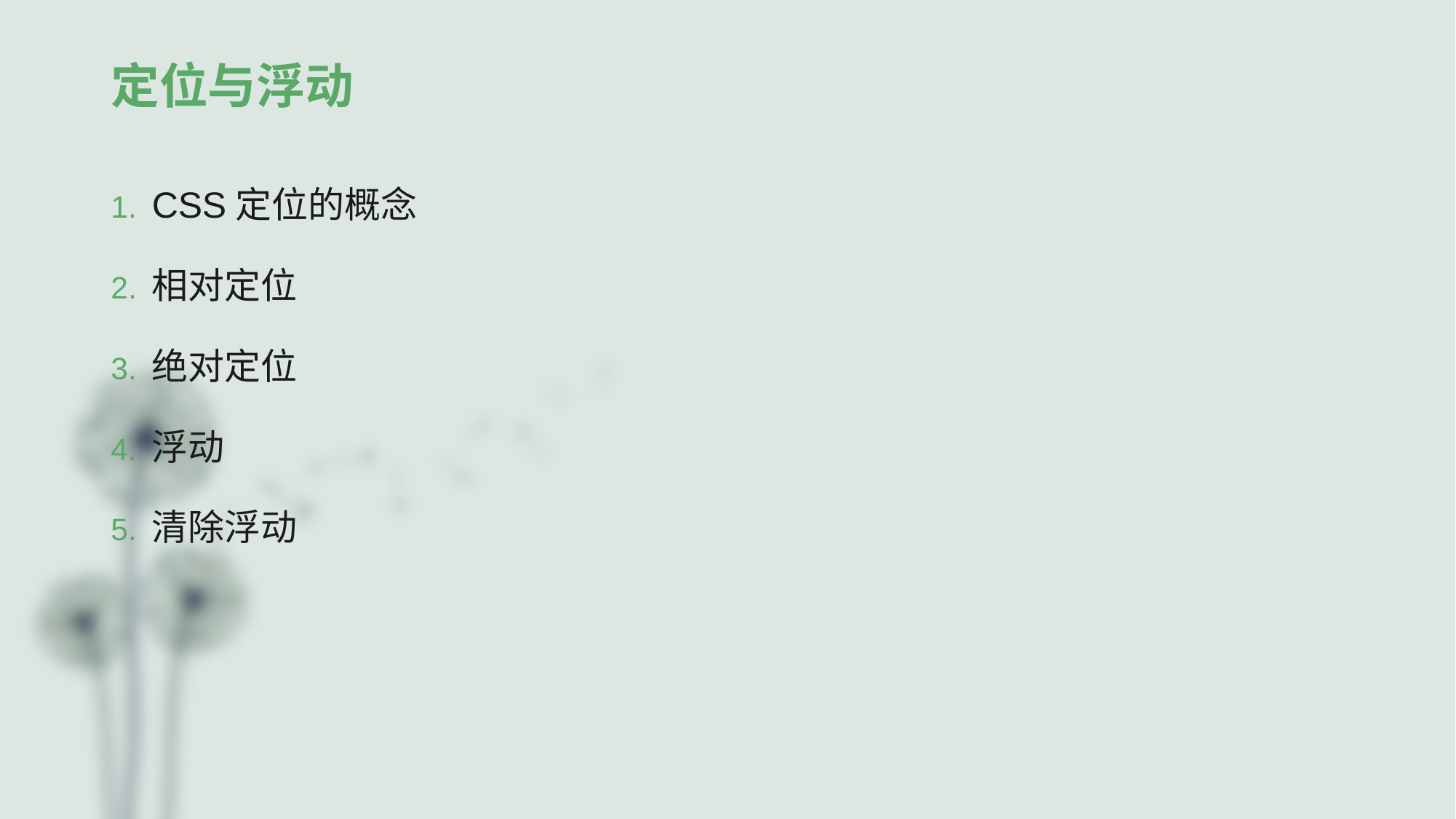

# 定位与浮动
CSS定位的概念
相对定位
绝对定位
浮动
清除浮动